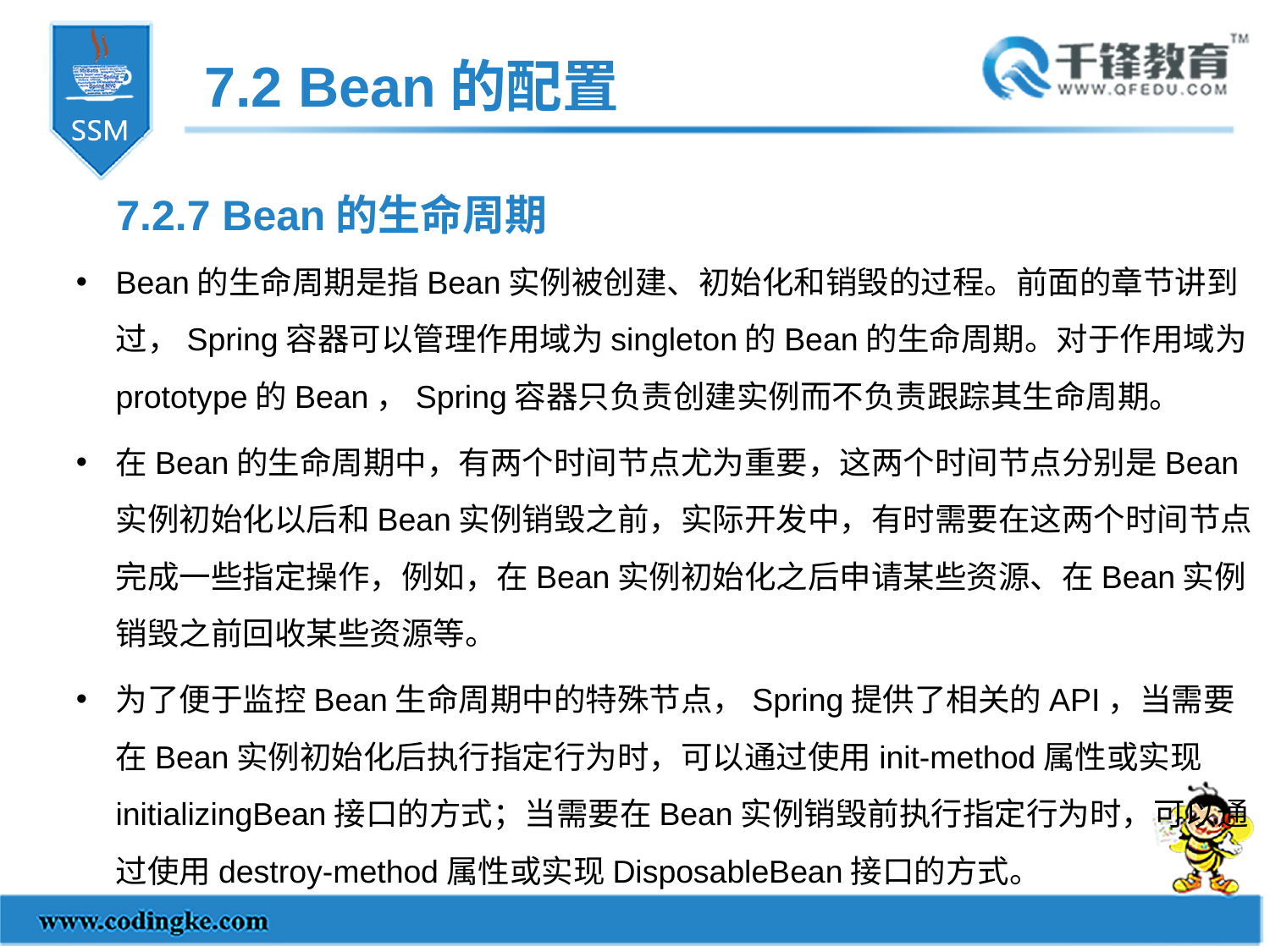

7.2 Bean的配置
7.2.7 Bean的生命周期
Bean的生命周期是指Bean实例被创建、初始化和销毁的过程。前面的章节讲到过，Spring容器可以管理作用域为singleton的Bean的生命周期。对于作用域为prototype的Bean，Spring容器只负责创建实例而不负责跟踪其生命周期。
在Bean的生命周期中，有两个时间节点尤为重要，这两个时间节点分别是Bean实例初始化以后和Bean实例销毁之前，实际开发中，有时需要在这两个时间节点完成一些指定操作，例如，在Bean实例初始化之后申请某些资源、在Bean实例销毁之前回收某些资源等。
为了便于监控Bean生命周期中的特殊节点，Spring提供了相关的API，当需要在Bean实例初始化后执行指定行为时，可以通过使用init-method属性或实现initializingBean接口的方式；当需要在Bean实例销毁前执行指定行为时，可以通过使用destroy-method属性或实现DisposableBean接口的方式。